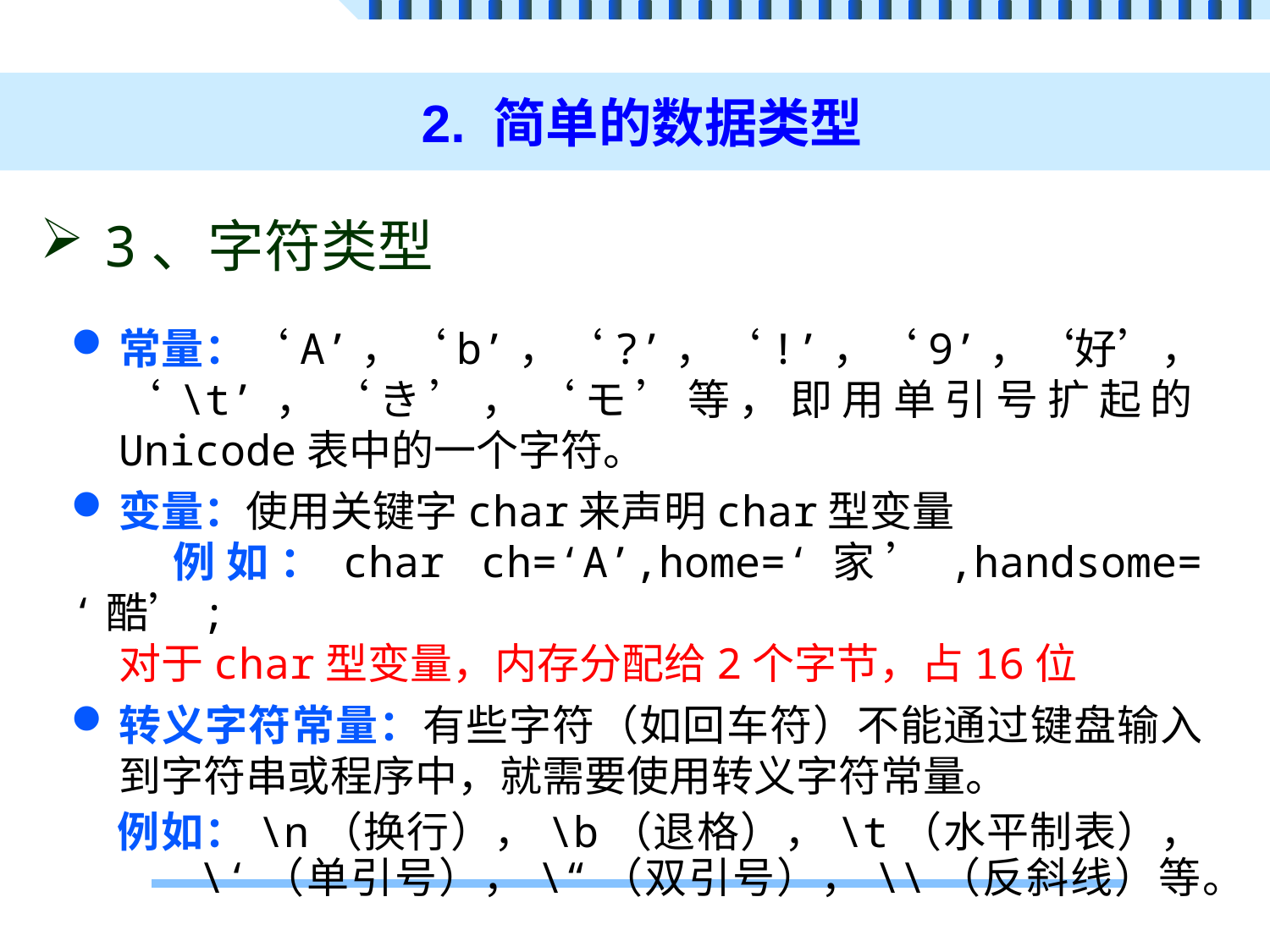

# 2. 简单的数据类型
3、字符类型
常量：‘A’，‘b’，‘?’，‘!’，‘9’，‘好’，‘\t’，‘き’，‘モ’等，即用单引号扩起的Unicode表中的一个字符。
变量：使用关键字char来声明char型变量
    例如：char ch=‘A’,home=‘家’,handsome=‘酷’;
    对于char型变量，内存分配给2个字节，占16位
转义字符常量：有些字符（如回车符）不能通过键盘输入到字符串或程序中，就需要使用转义字符常量。
    例如：\n（换行），\b（退格），\t（水平制表），	\‘（单引号），\“（双引号），\\（反斜线）等。